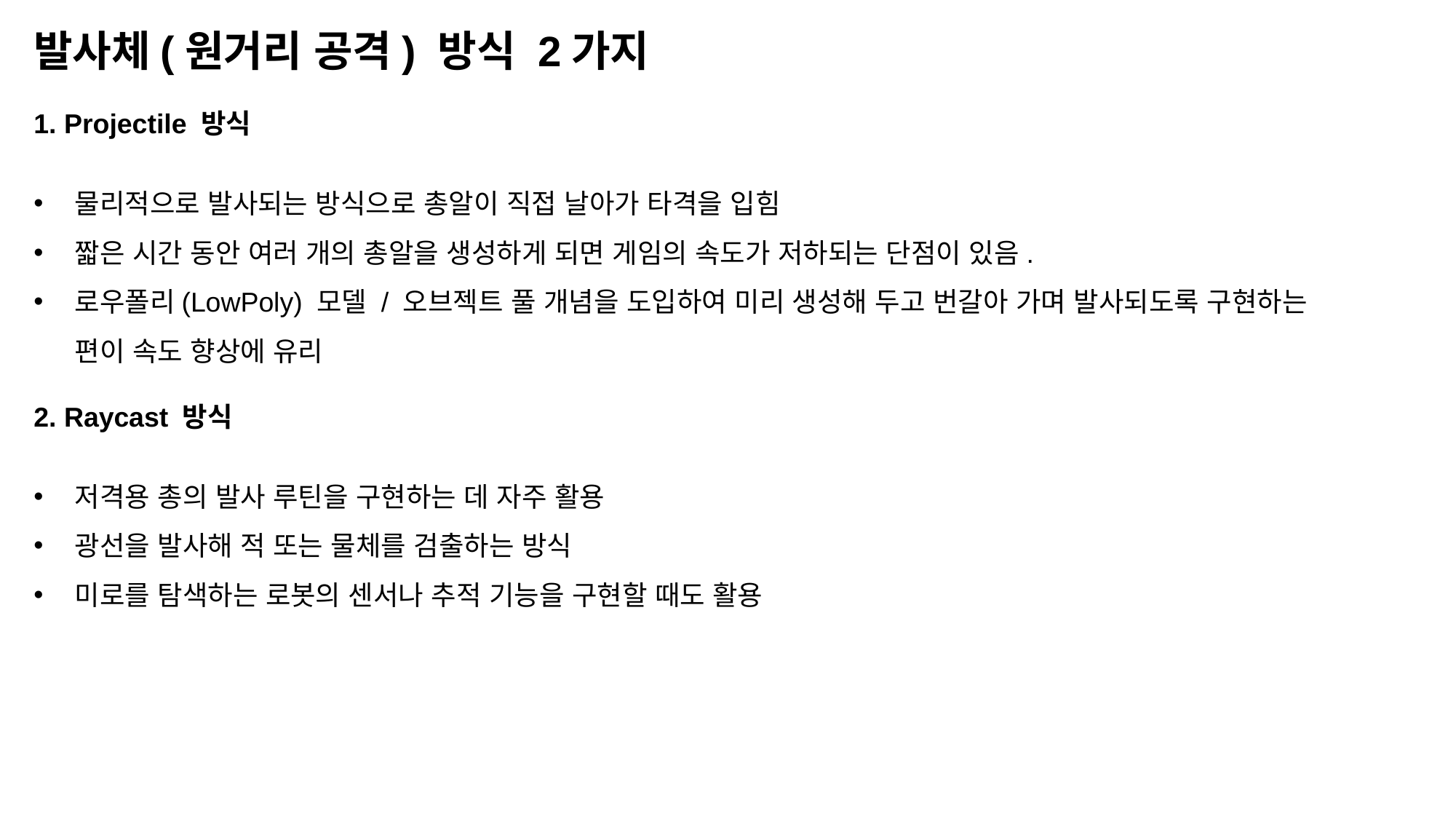

발사체(원거리 공격) 방식 2가지
1. Projectile 방식
물리적으로 발사되는 방식으로 총알이 직접 날아가 타격을 입힘
짧은 시간 동안 여러 개의 총알을 생성하게 되면 게임의 속도가 저하되는 단점이 있음.
로우폴리(LowPoly) 모델 / 오브젝트 풀 개념을 도입하여 미리 생성해 두고 번갈아 가며 발사되도록 구현하는 편이 속도 향상에 유리
2. Raycast 방식
저격용 총의 발사 루틴을 구현하는 데 자주 활용
광선을 발사해 적 또는 물체를 검출하는 방식
미로를 탐색하는 로봇의 센서나 추적 기능을 구현할 때도 활용